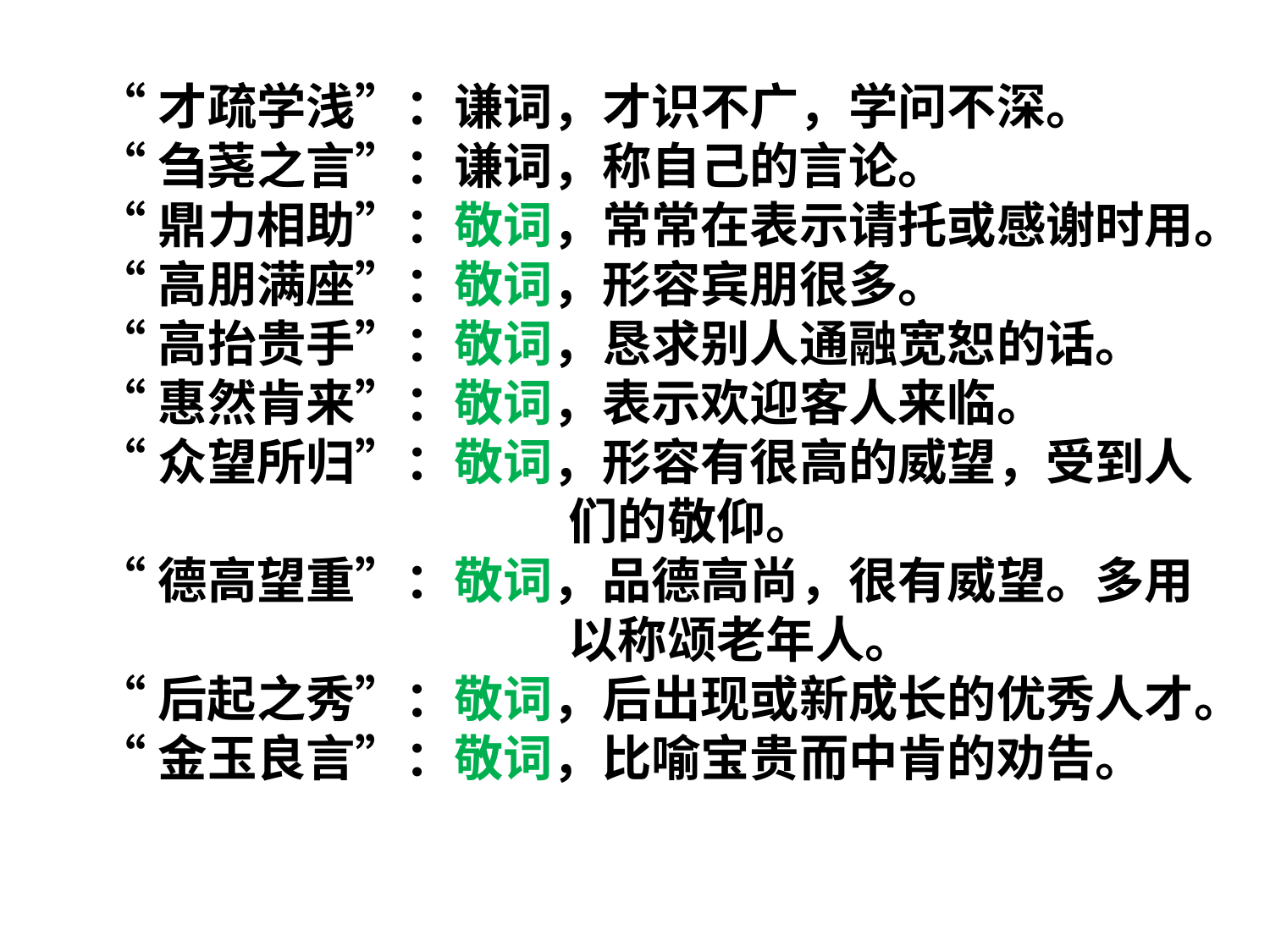

“才疏学浅”：谦词，才识不广，学问不深。
“刍荛之言”：谦词，称自己的言论。
“鼎力相助”：敬词，常常在表示请托或感谢时用。
“高朋满座”：敬词，形容宾朋很多。
“高抬贵手”：敬词，恳求别人通融宽恕的话。
“惠然肯来”：敬词，表示欢迎客人来临。
“众望所归”：敬词，形容有很高的威望，受到人
                                         们的敬仰。
“德高望重”：敬词，品德高尚，很有威望。多用
                                         以称颂老年人。
“后起之秀”：敬词，后出现或新成长的优秀人才。
“金玉良言”：敬词，比喻宝贵而中肯的劝告。